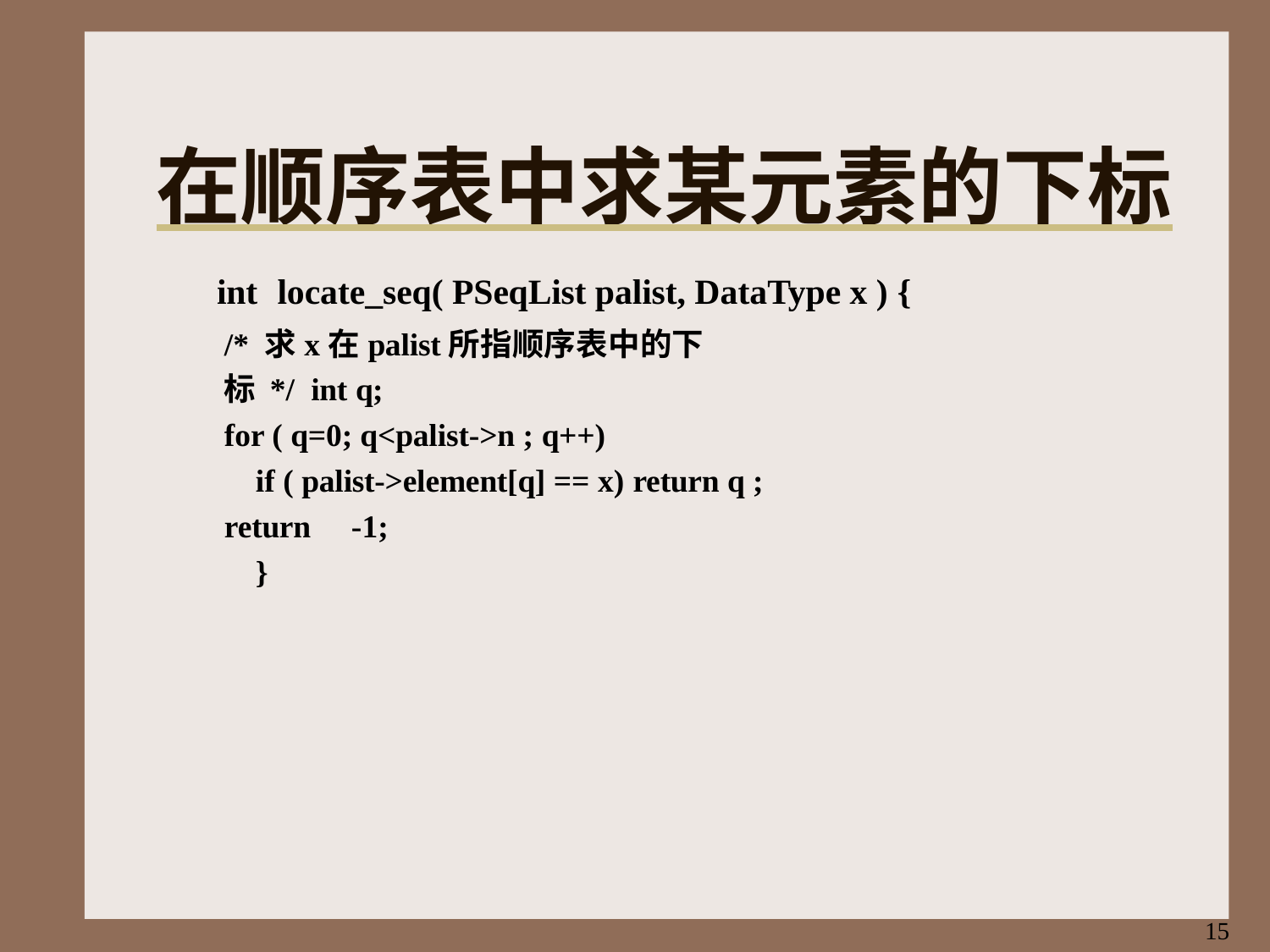

# 在顺序表中求某元素的下标
int	locate_seq( PSeqList palist, DataType x ) {
/* 求x在palist所指顺序表中的下标*/  int q;
for ( q=0; q<palist->n ; q++)
if ( palist->element[q] == x) return q ;  return	-1;
}
15